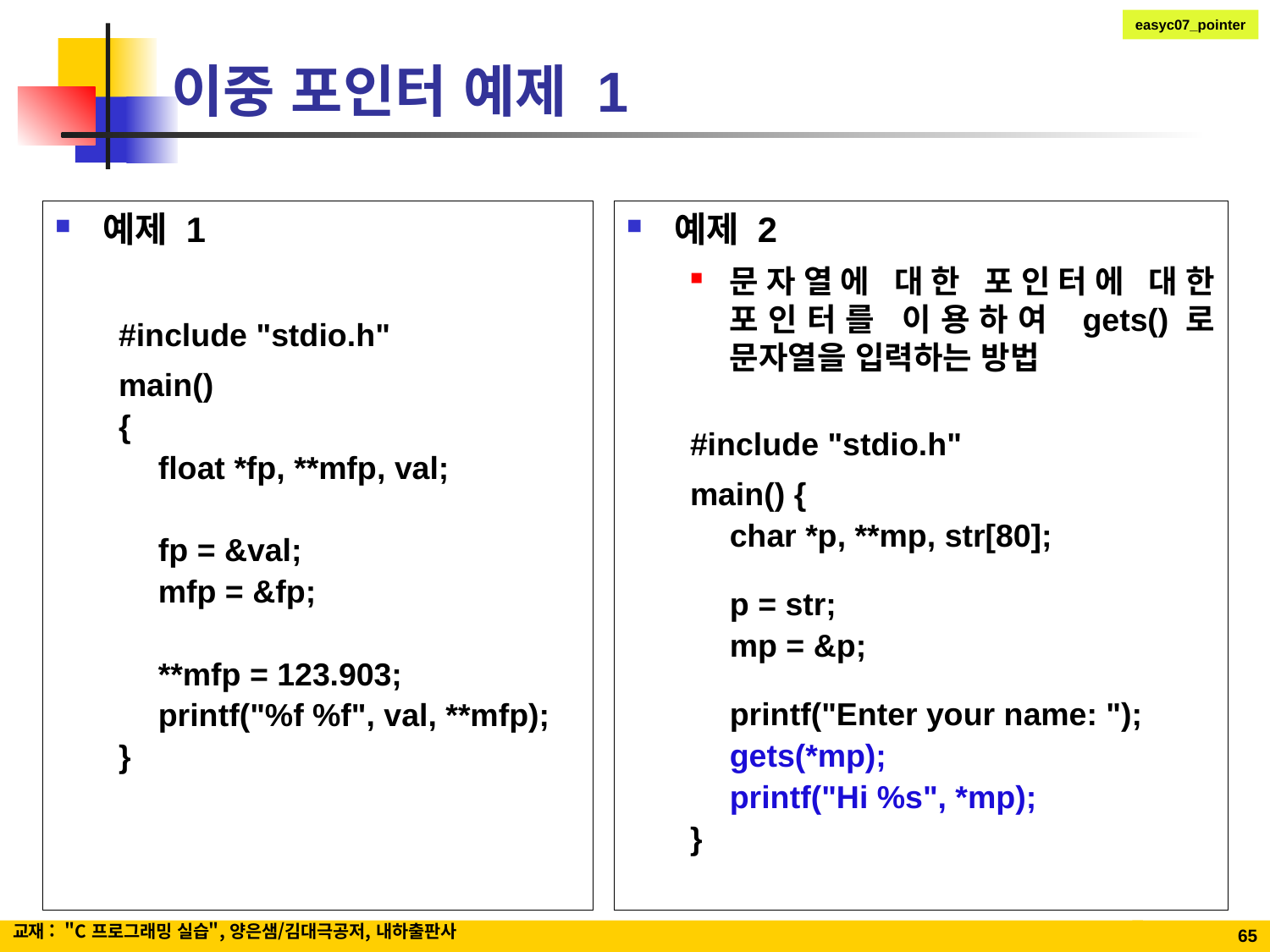

# 이중 포인터 예제 1
예제 1

#include "stdio.h"
main()
{
	float *fp, **mfp, val;

	fp = &val;
	mfp = &fp;

	**mfp = 123.903;
	printf("%f %f", val, **mfp);
}
예제 2
문자열에 대한 포인터에 대한 포인터를 이용하여 gets()로 문자열을 입력하는 방법

#include "stdio.h"
main() {
	char *p, **mp, str[80];

	p = str;
	mp = &p;

	printf("Enter your name: ");
	gets(*mp);
	printf("Hi %s", *mp);
}
교재 :  "C 프로그래밍 실습", 양은샘/김대극공저, 내하출판사
65